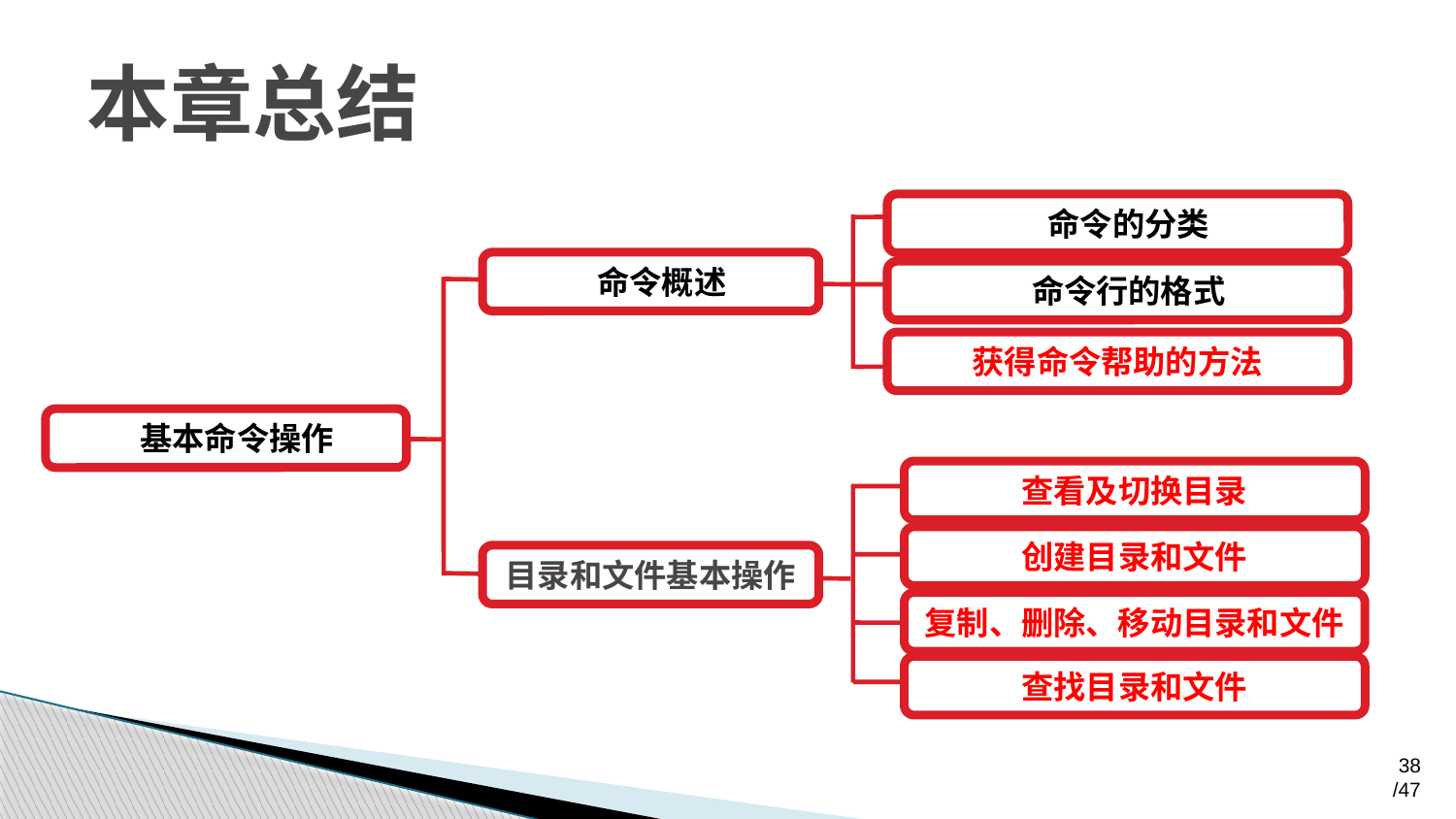

# 本章总结
  命令的分类

  命令概述
  命令行的格式

获得命令帮助的方法

  基本命令操作

查看及切换目录

创建目录和文件
目录和文件基本操作

复制、删除、移动目录和文件

查找目录和文件

38/47